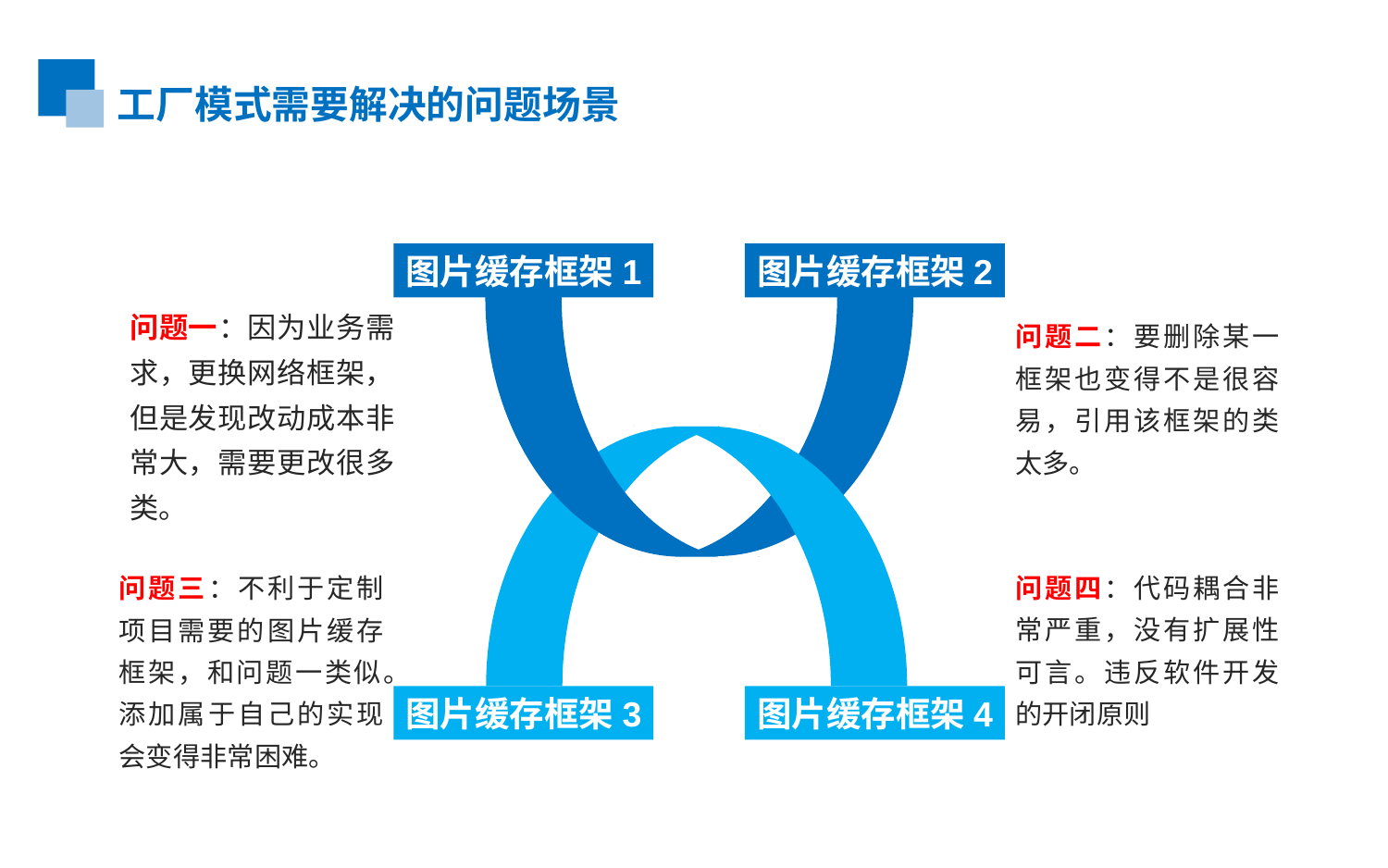

工厂模式需要解决的问题场景

图片缓存框架1
图片缓存框架2

问题一：因为业务需求，更换网络框架，但是发现改动成本非常大，需要更改很多类。
问题二：要删除某一框架也变得不是很容易，引用该框架的类太多。

问题三：不利于定制项目需要的图片缓存框架，和问题一类似。添加属于自己的实现会变得非常困难。
问题四：代码耦合非常严重，没有扩展性可言。违反软件开发的开闭原则
图片缓存框架3
图片缓存框架4